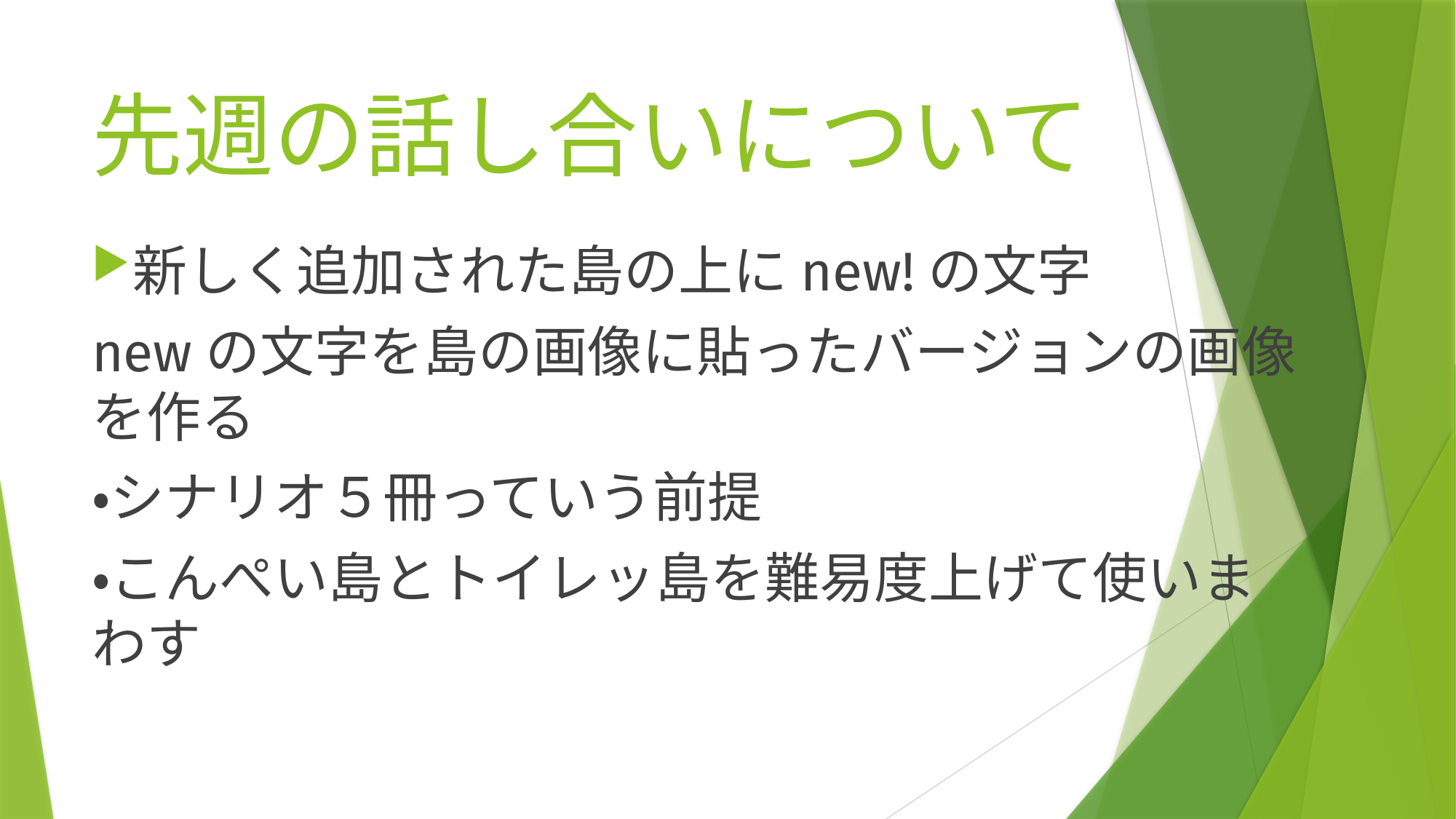

# 先週の話し合いについて
新しく追加された島の上にnew!の文字
newの文字を島の画像に貼ったバージョンの画像を作る
・シナリオ５冊っていう前提
・こんぺい島とトイレッ島を難易度上げて使いまわす